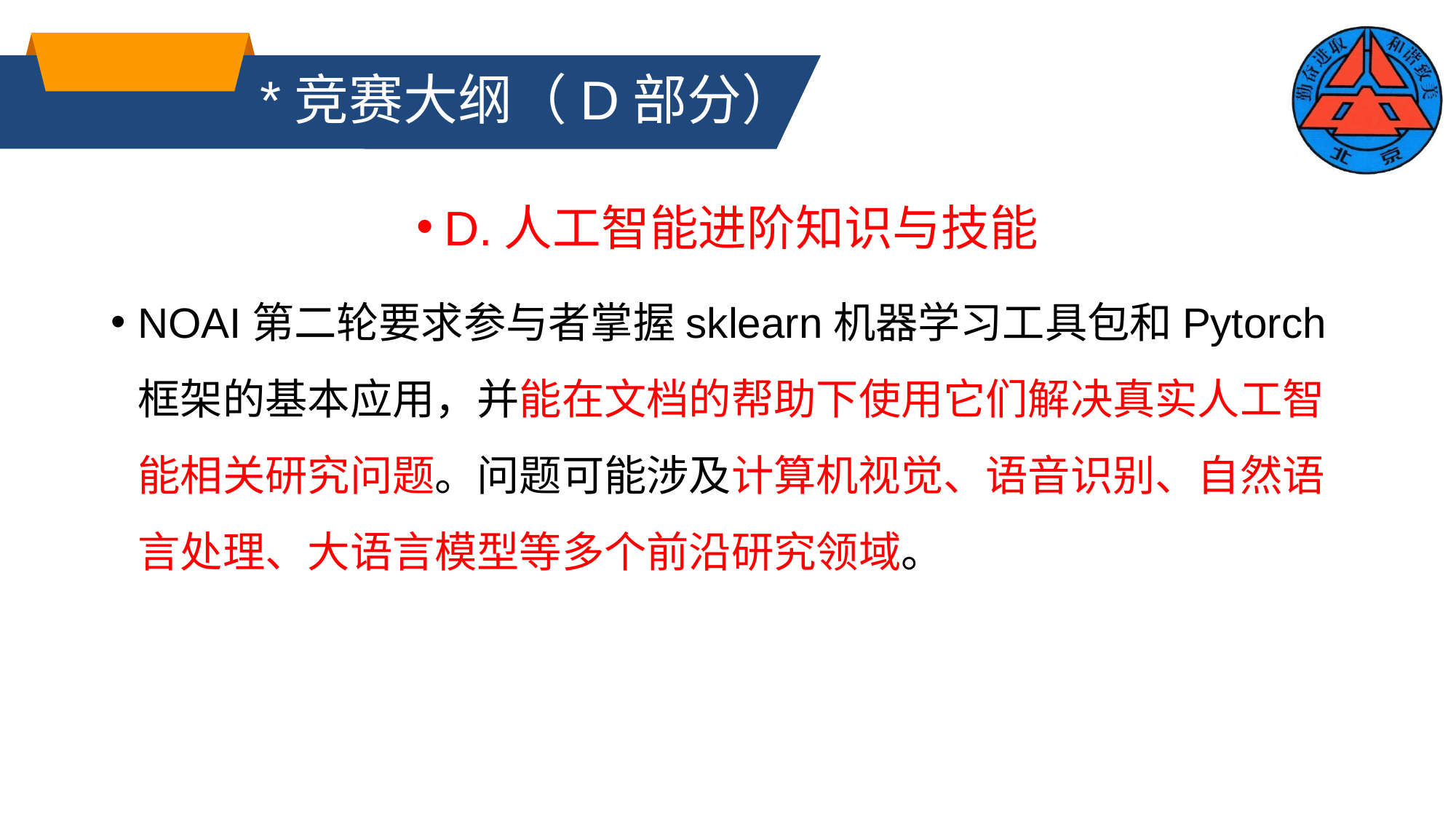

# *竞赛大纲（D部分）
D.人工智能进阶知识与技能
NOAI第二轮要求参与者掌握sklearn机器学习工具包和Pytorch 框架的基本应用，并能在文档的帮助下使用它们解决真实人工智能相关研究问题。问题可能涉及计算机视觉、语音识别、自然语言处理、大语言模型等多个前沿研究领域。